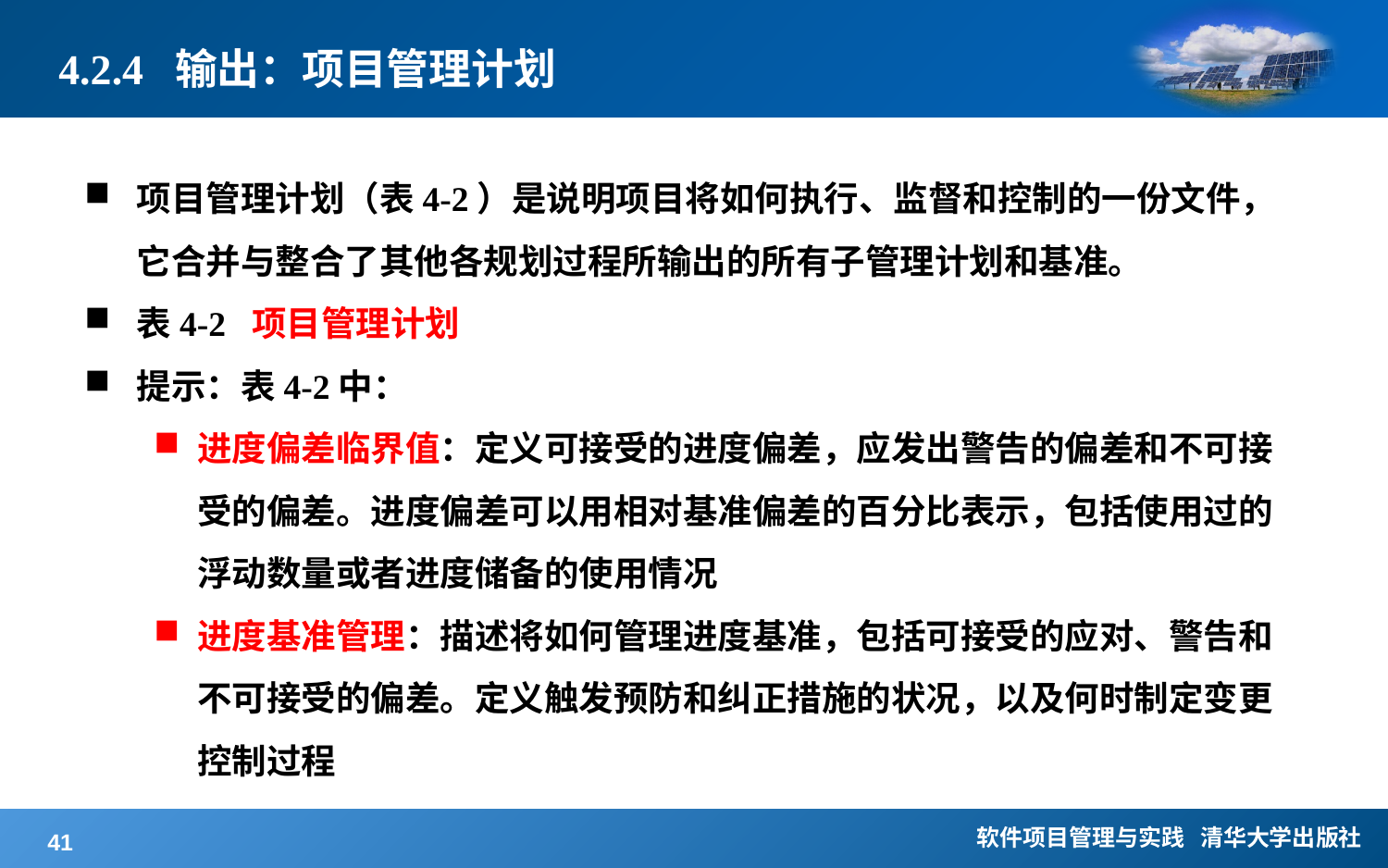

# 4.2.4  输出：项目管理计划
项目管理计划（表4-2）是说明项目将如何执行、监督和控制的一份文件，它合并与整合了其他各规划过程所输出的所有子管理计划和基准。
表4-2  项目管理计划
提示：表4-2中：
进度偏差临界值：定义可接受的进度偏差，应发出警告的偏差和不可接受的偏差。进度偏差可以用相对基准偏差的百分比表示，包括使用过的浮动数量或者进度储备的使用情况
进度基准管理：描述将如何管理进度基准，包括可接受的应对、警告和不可接受的偏差。定义触发预防和纠正措施的状况，以及何时制定变更控制过程